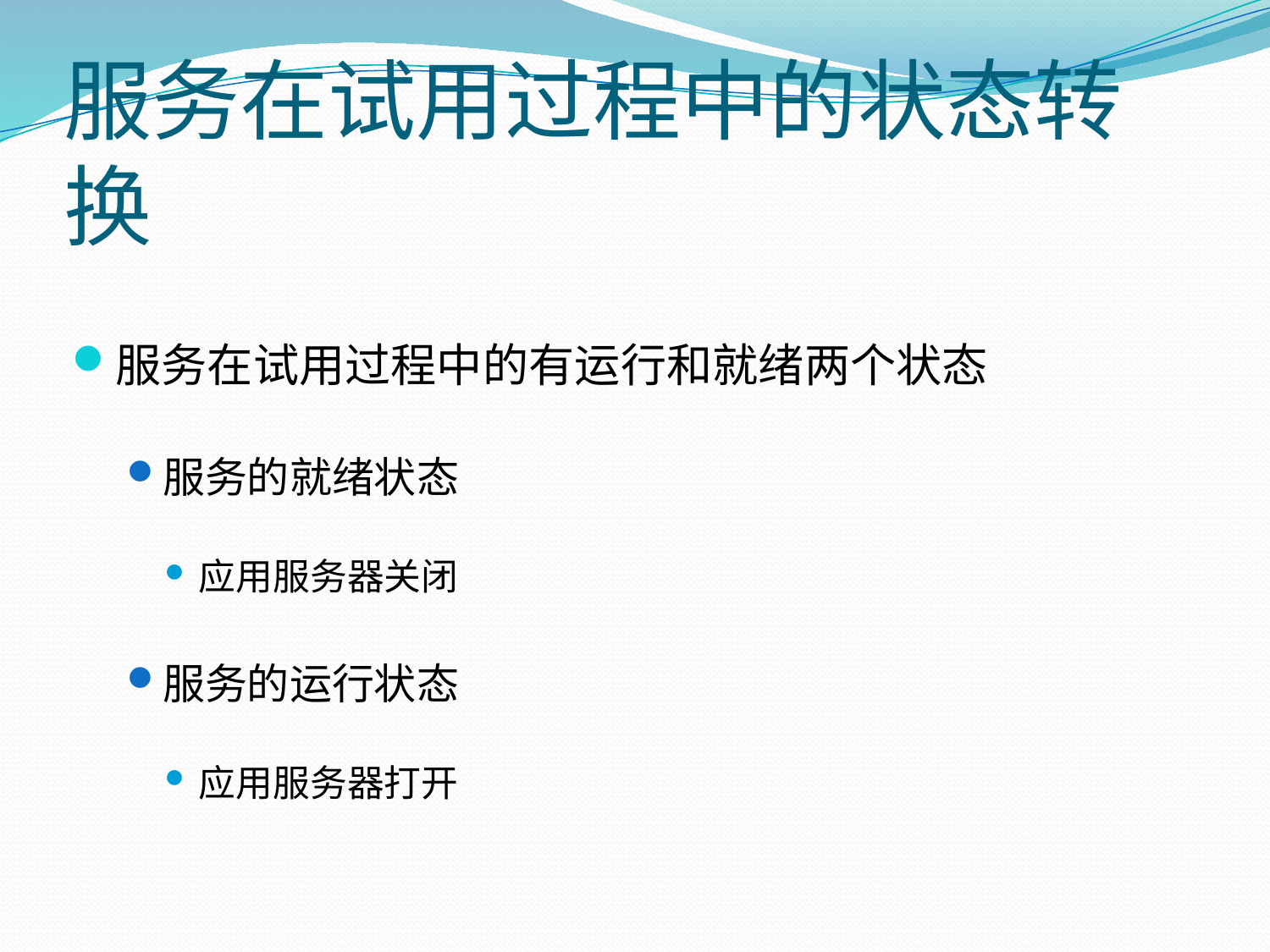

# 服务在试用过程中的状态转换
服务在试用过程中的有运行和就绪两个状态
服务的就绪状态
应用服务器关闭
服务的运行状态
应用服务器打开